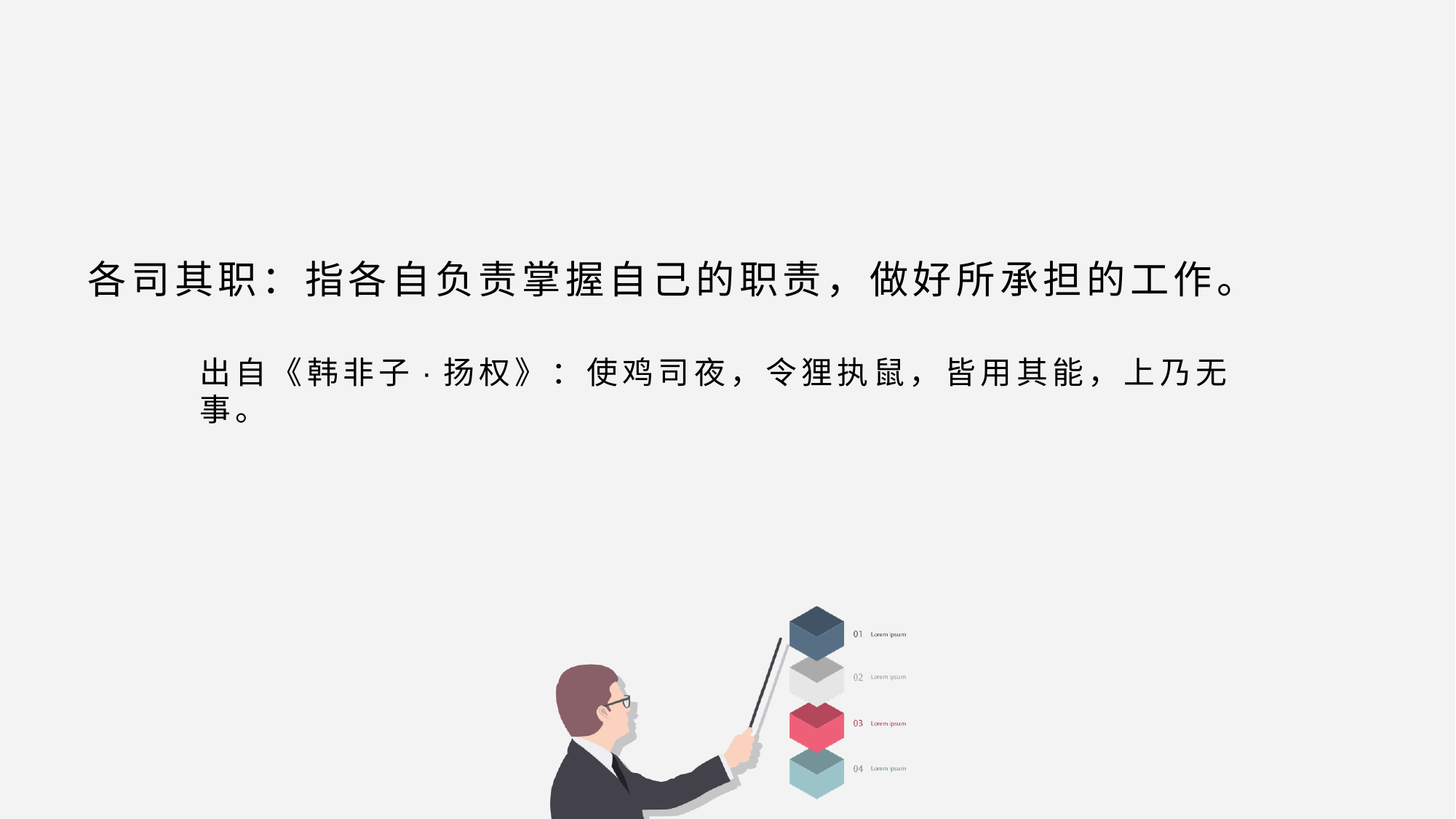

各司其职：指各自负责掌握自己的职责，做好所承担的工作。
出自《韩非子·扬权》：使鸡司夜，令狸执鼠，皆用其能，上乃无事。